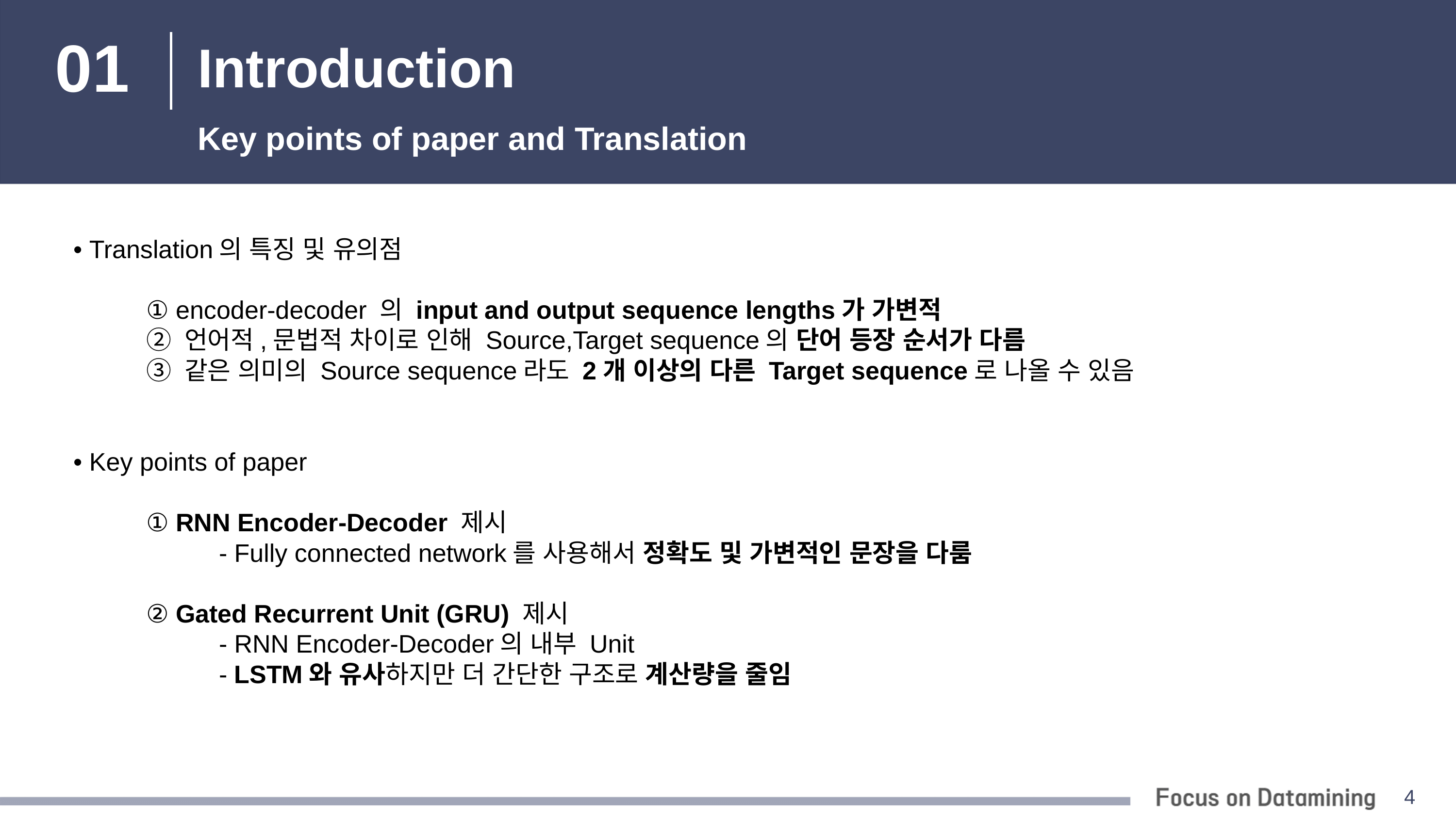

01
# Introduction
Key points of paper and Translation
• Translation의 특징 및 유의점

	① encoder-decoder 의 input and output sequence lengths가 가변적
	② 언어적,문법적 차이로 인해 Source,Target sequence의 단어 등장 순서가 다름
	③ 같은 의미의 Source sequence라도 2개 이상의 다른 Target sequence로 나올 수 있음

• Key points of paper

	① RNN Encoder-Decoder 제시
		- Fully connected network를 사용해서 정확도 및 가변적인 문장을 다룸

 	② Gated Recurrent Unit (GRU) 제시
		- RNN Encoder-Decoder의 내부 Unit
		- LSTM와 유사하지만 더 간단한 구조로 계산량을 줄임